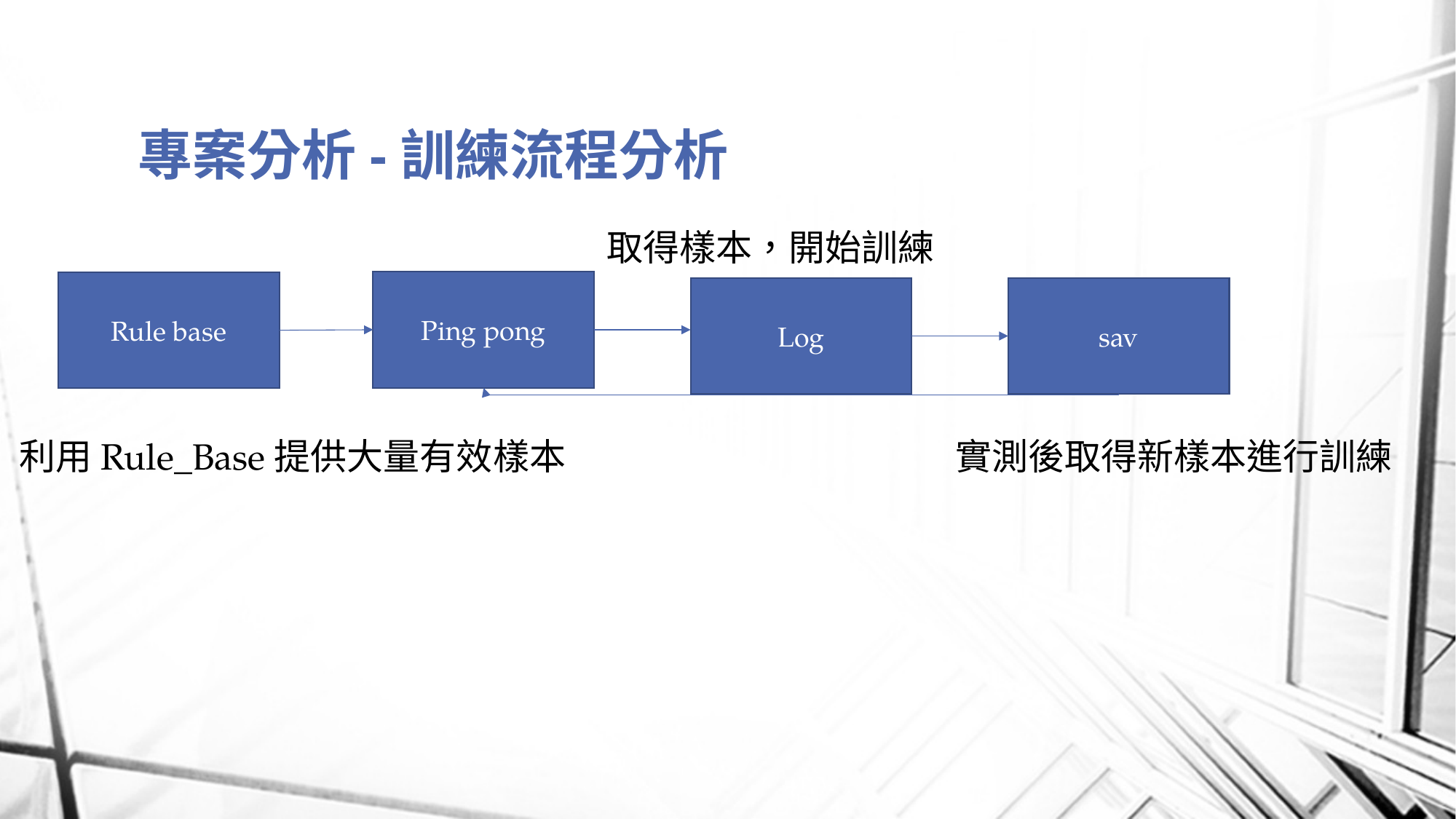

# 專案分析-訓練流程分析
取得樣本，開始訓練
Ping pong
Rule base
Log
sav
利用Rule_Base提供大量有效樣本
實測後取得新樣本進行訓練